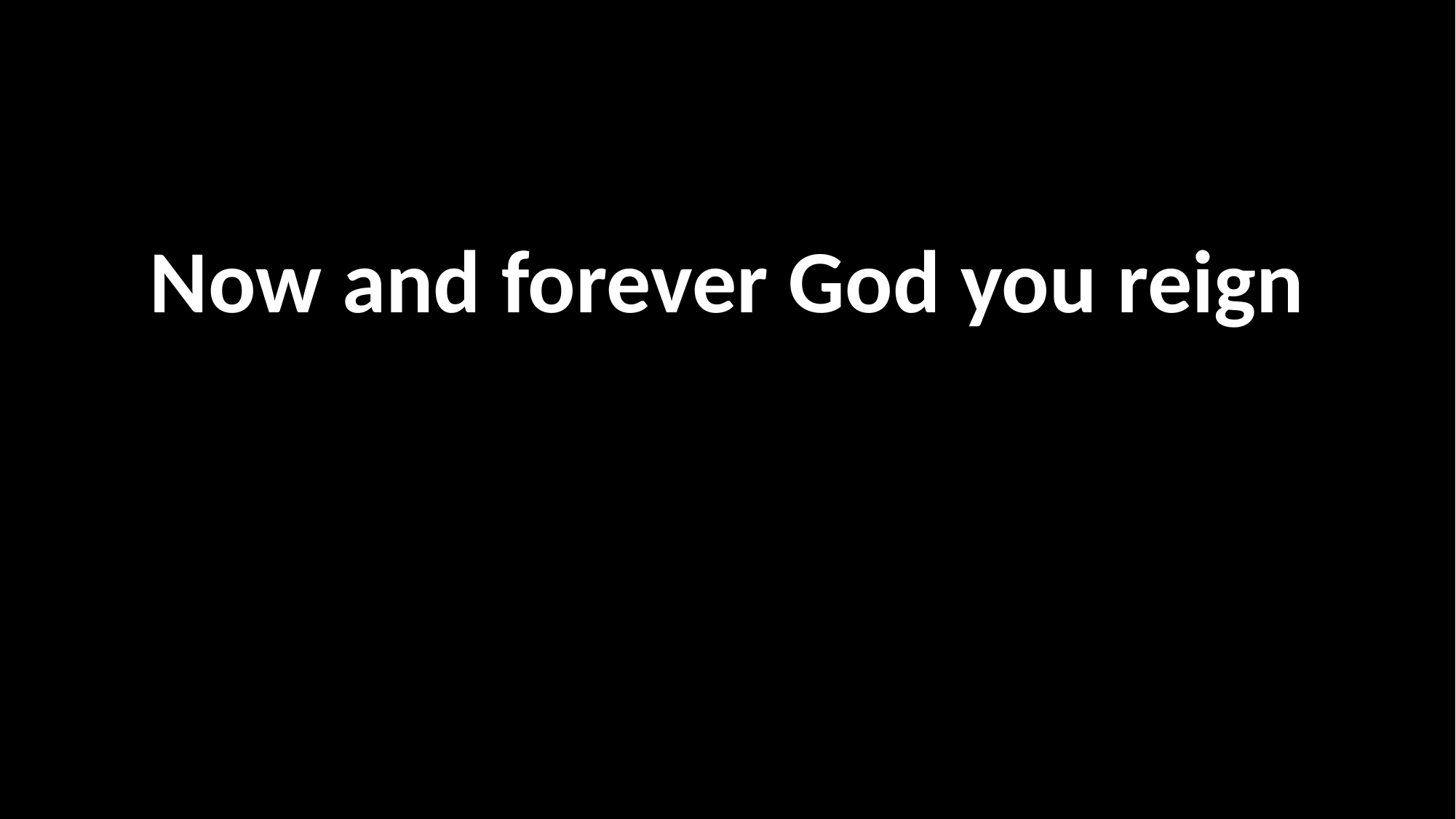

Now and forever God you reign
무릎 꿇고 굴복하네